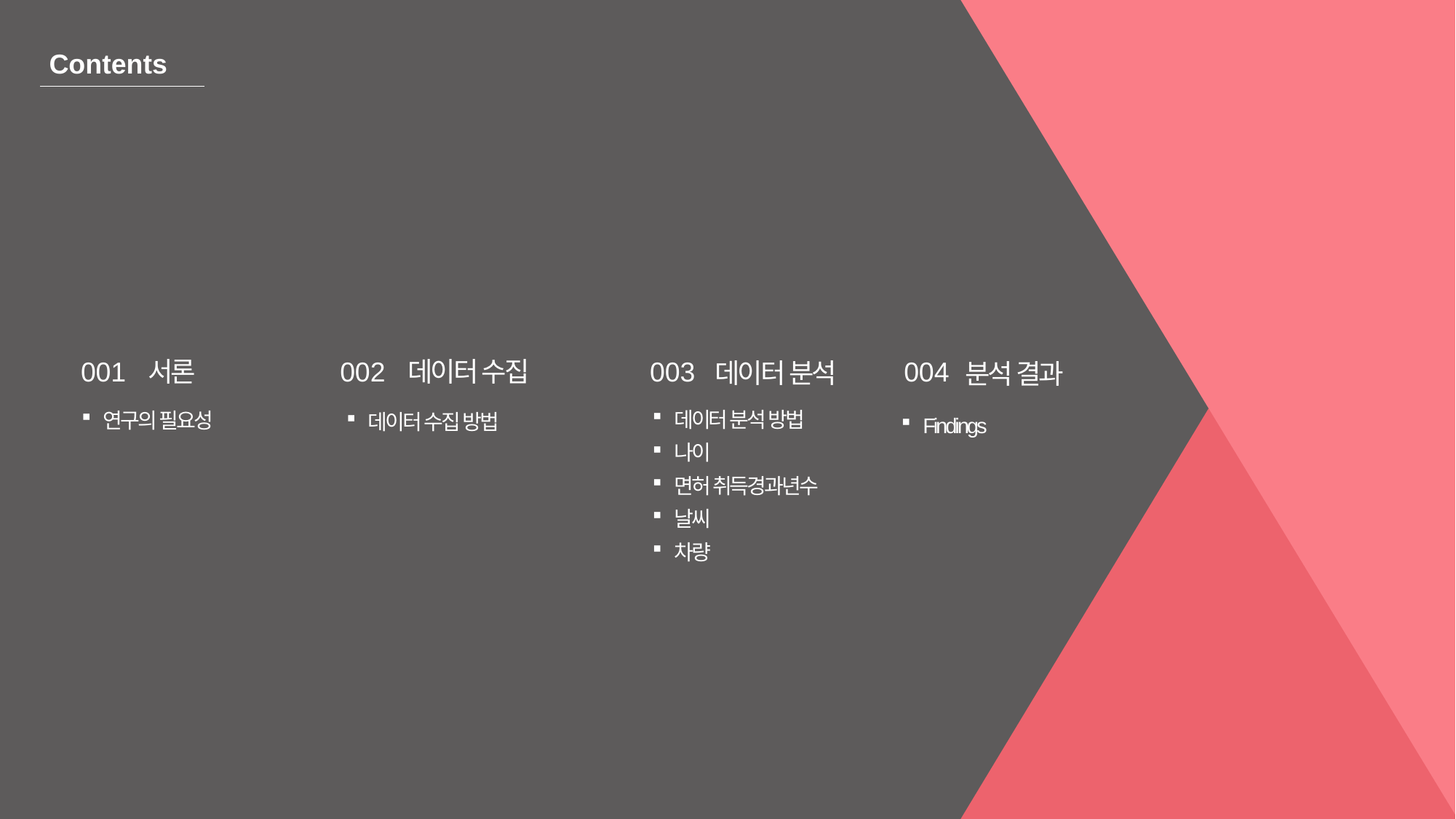

Contents
001
서론
002
데이터 수집

데이터 분석 방법
나이
면허 취득경과년수
날씨
차량
003
004
데이터 분석
분석 결과
연구의 필요성
데이터 수집 방법
Findings